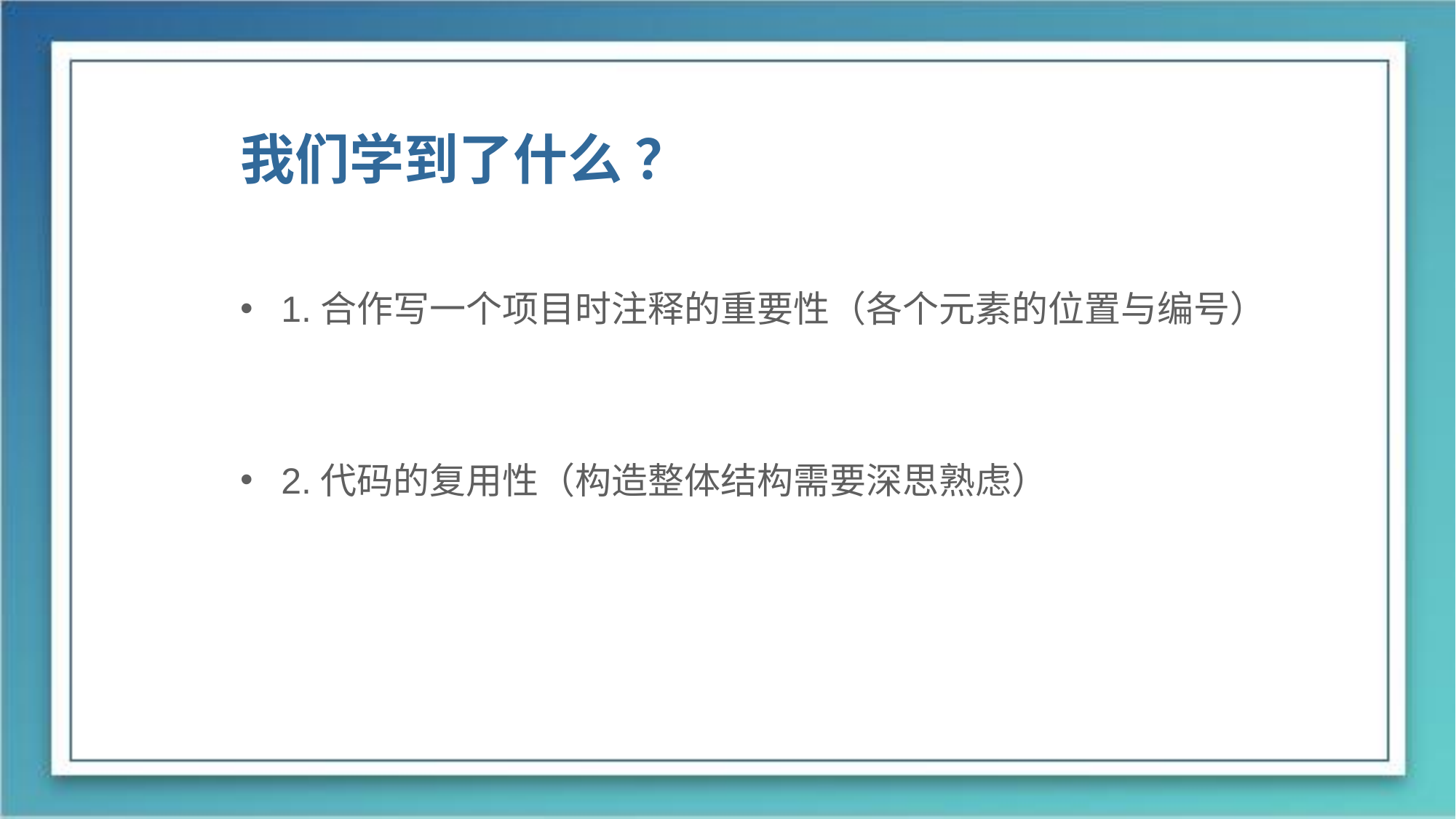

# 我们学到了什么 ？
1.合作写一个项目时注释的重要性（各个元素的位置与编号）

2.代码的复用性（构造整体结构需要深思熟虑）